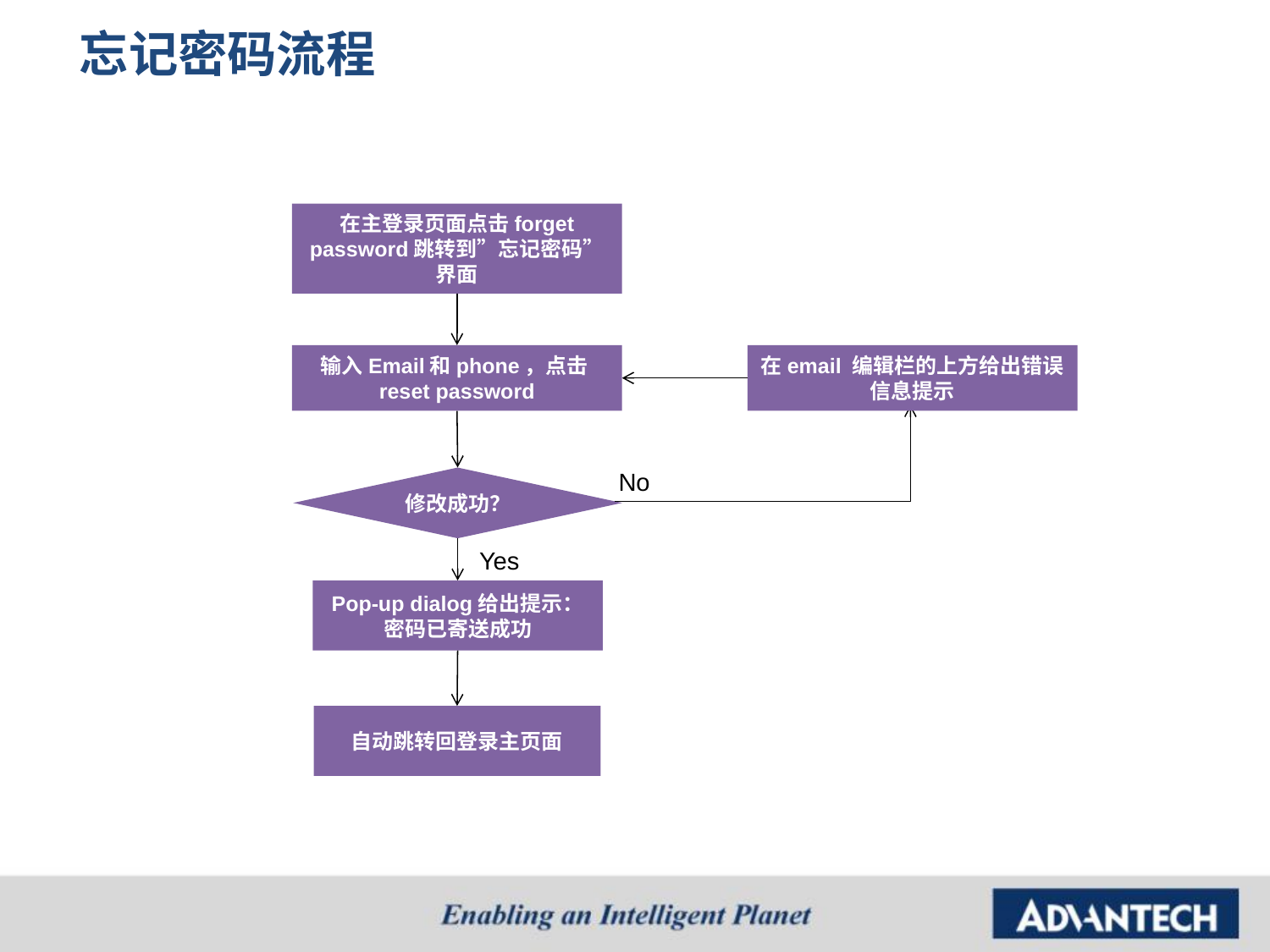

忘记密码流程
在主登录页面点击forget password跳转到”忘记密码”界面
输入Email和phone，点击reset password
在email 编辑栏的上方给出错误信息提示
No
修改成功？
Yes
Pop-up dialog给出提示：密码已寄送成功
自动跳转回登录主页面